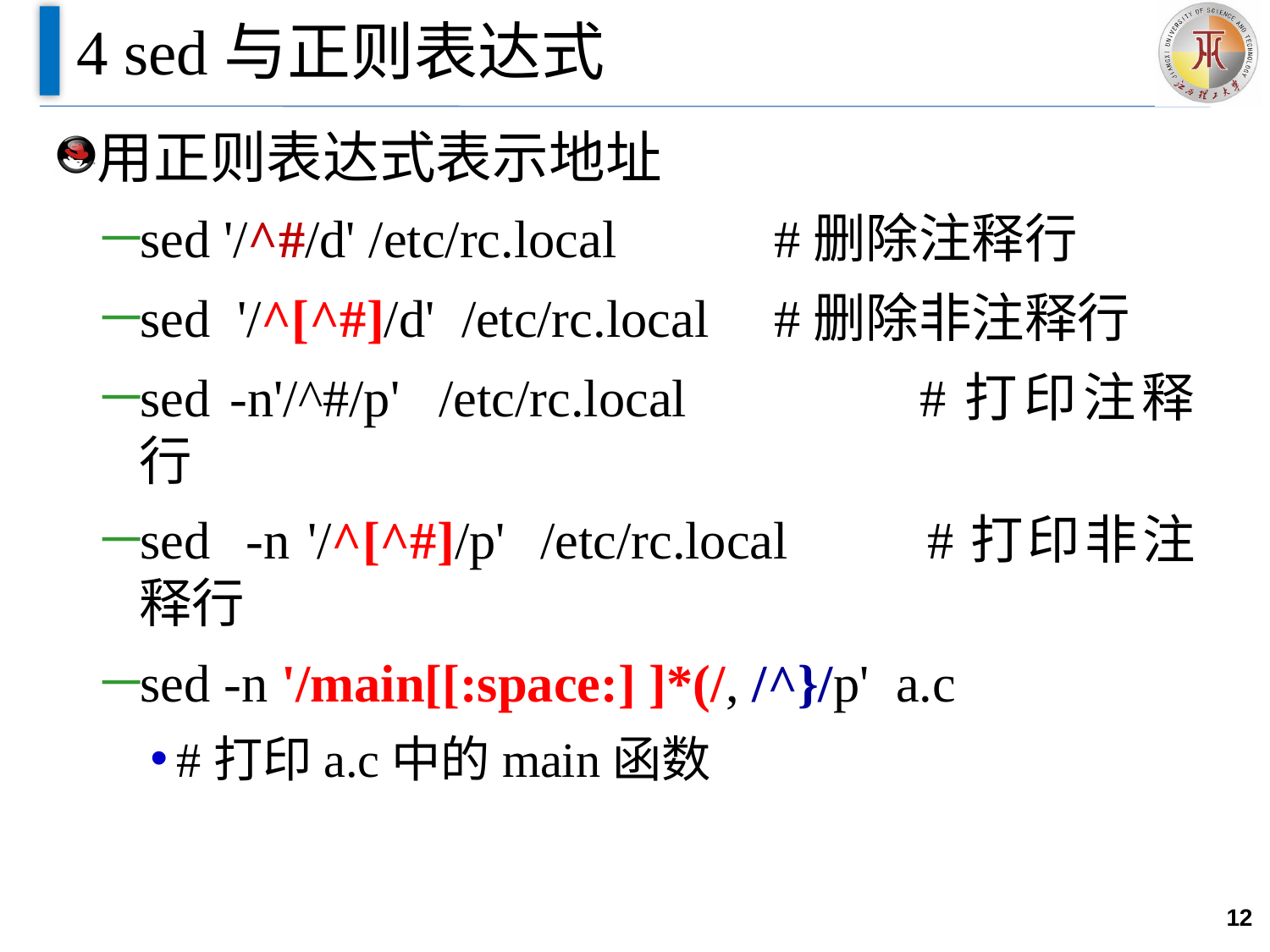

# 4 sed与正则表达式
用正则表达式表示地址
sed '/^#/d' /etc/rc.local		#删除注释行
sed  '/^[^#]/d'  /etc/rc.local  	#删除非注释行
sed -n'/^#/p'  /etc/rc.local		#打印注释行
sed  -n '/^[^#]/p'  /etc/rc.local 	#打印非注释行
sed -n '/main[[:space:] ]*(/, /^}/p'  a.c
#打印a.c中的main函数
12